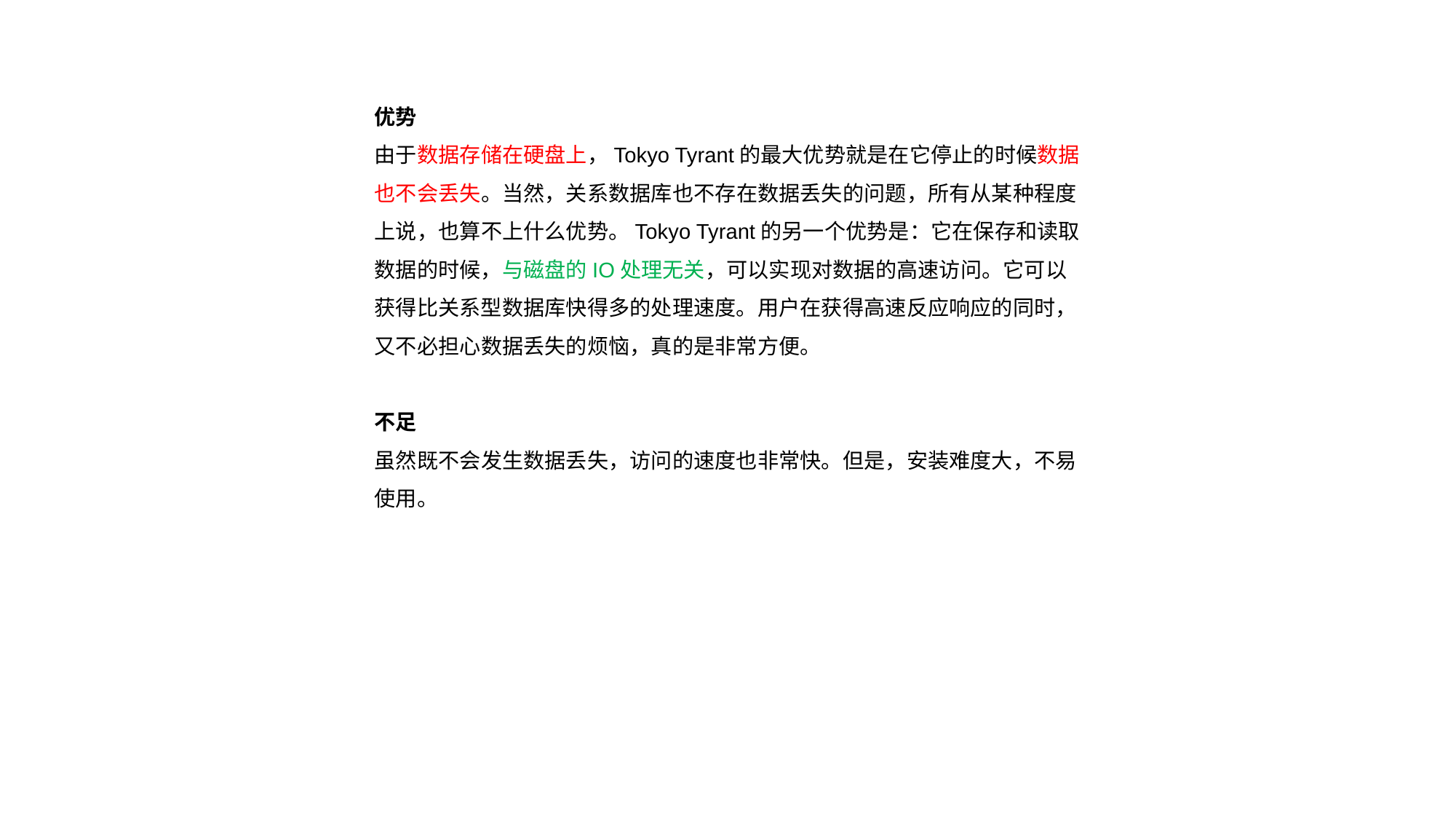

优势
由于数据存储在硬盘上，Tokyo Tyrant的最大优势就是在它停止的时候数据也不会丢失。当然，关系数据库也不存在数据丢失的问题，所有从某种程度上说，也算不上什么优势。Tokyo Tyrant的另一个优势是：它在保存和读取数据的时候，与磁盘的IO处理无关，可以实现对数据的高速访问。它可以获得比关系型数据库快得多的处理速度。用户在获得高速反应响应的同时，又不必担心数据丢失的烦恼，真的是非常方便。

不足
虽然既不会发生数据丢失，访问的速度也非常快。但是，安装难度大，不易使用。